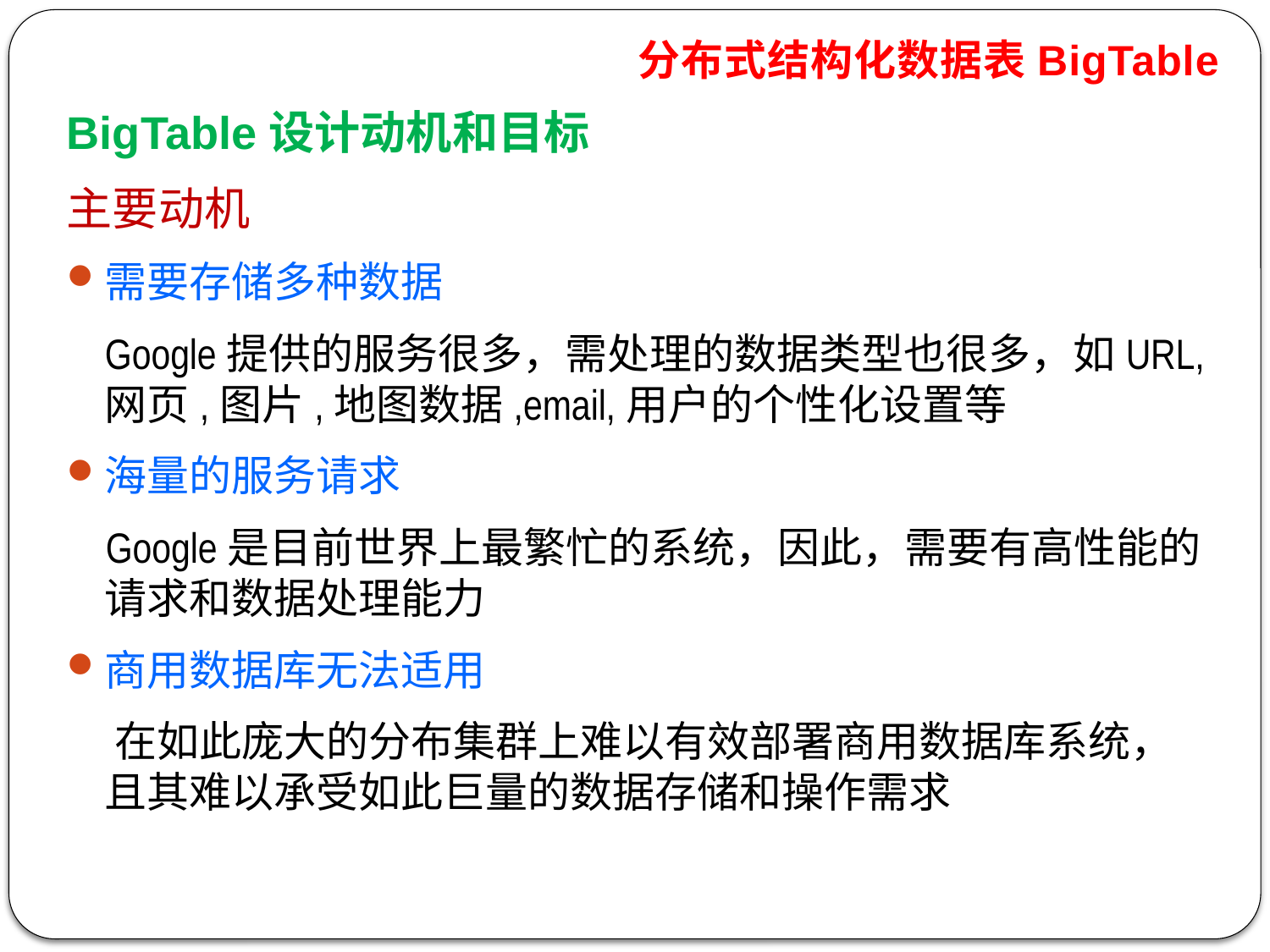

分布式结构化数据表BigTable
BigTable设计动机和目标
主要动机
需要存储多种数据
	Google提供的服务很多，需处理的数据类型也很多，如URL,网页,图片,地图数据,email,用户的个性化设置等
海量的服务请求
    Google是目前世界上最繁忙的系统，因此，需要有高性能的请求和数据处理能力
商用数据库无法适用
    在如此庞大的分布集群上难以有效部署商用数据库系统，且其难以承受如此巨量的数据存储和操作需求